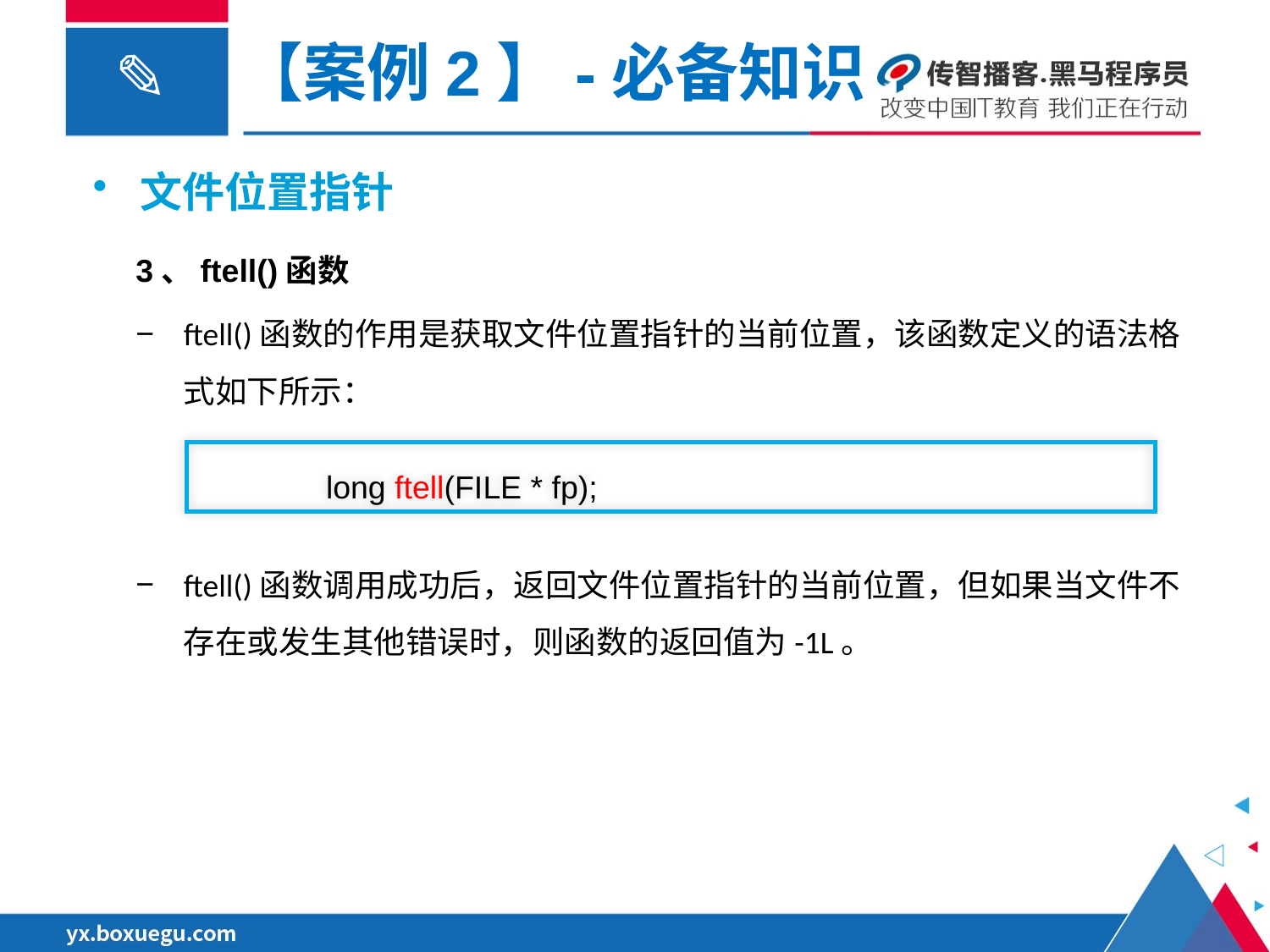

【案例2】-必备知识
文件位置指针
3、ftell()函数
ftell()函数的作用是获取文件位置指针的当前位置，该函数定义的语法格式如下所示：
	long ftell(FILE * fp);
ftell()函数调用成功后，返回文件位置指针的当前位置，但如果当文件不存在或发生其他错误时，则函数的返回值为-1L。